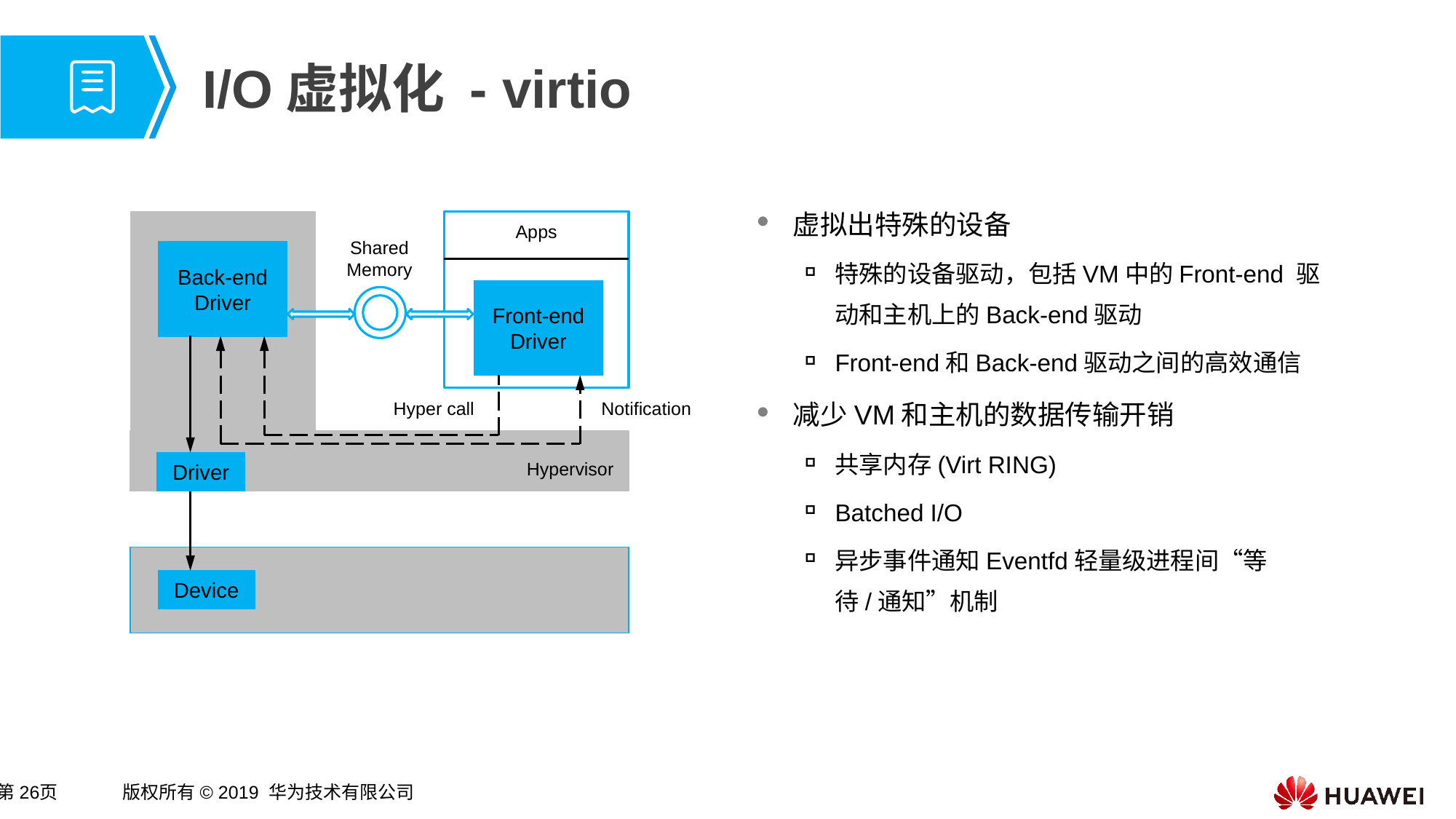

# I/O虚拟化 - virtio
虚拟出特殊的设备
特殊的设备驱动，包括VM中的Front-end 驱动和主机上的Back-end驱动
Front-end和Back-end驱动之间的高效通信
减少VM和主机的数据传输开销
共享内存(Virt RING)
Batched I/O
异步事件通知Eventfd轻量级进程间“等待/通知”机制

Apps
Shared
Memory
Back-end
Driver
Front-end
Driver

Hyper call
Notification
Hypervisor
Driver

Device